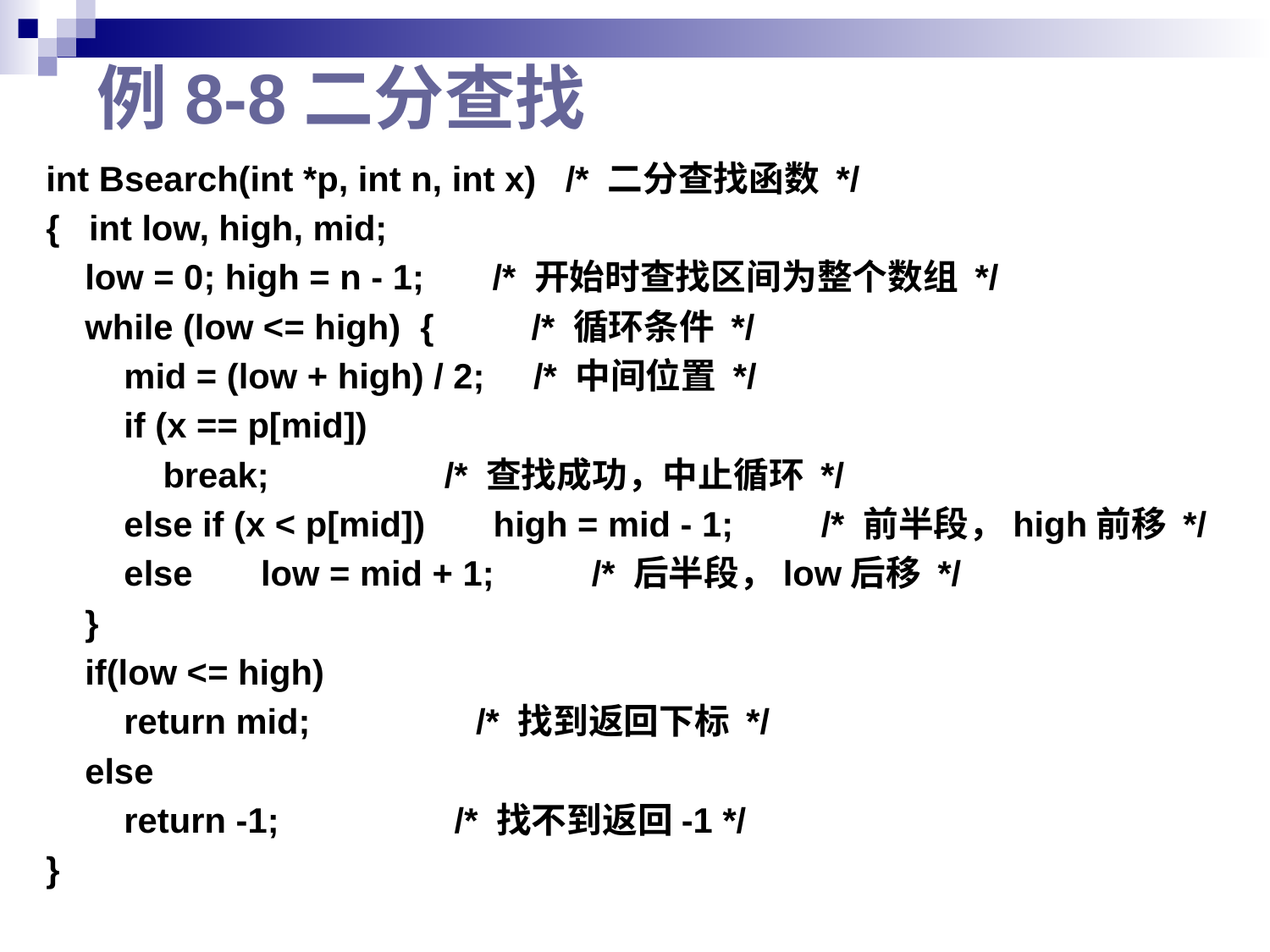

# 例8-8二分查找
int Bsearch(int *p, int n, int x)   /* 二分查找函数 */
{   int low, high, mid;
    low = 0; high = n - 1;       /* 开始时查找区间为整个数组 */
    while (low <= high)  {          /* 循环条件 */
        mid = (low + high) / 2;     /* 中间位置 */
        if (x == p[mid])
            break;                  /* 查找成功，中止循环 */
        else if (x < p[mid])       high = mid - 1;         /* 前半段，high前移 */
        else       low = mid + 1;          /* 后半段，low后移 */
    }
    if(low <= high)
        return mid;                 /* 找到返回下标 */
    else
        return -1;                  /* 找不到返回-1 */
}